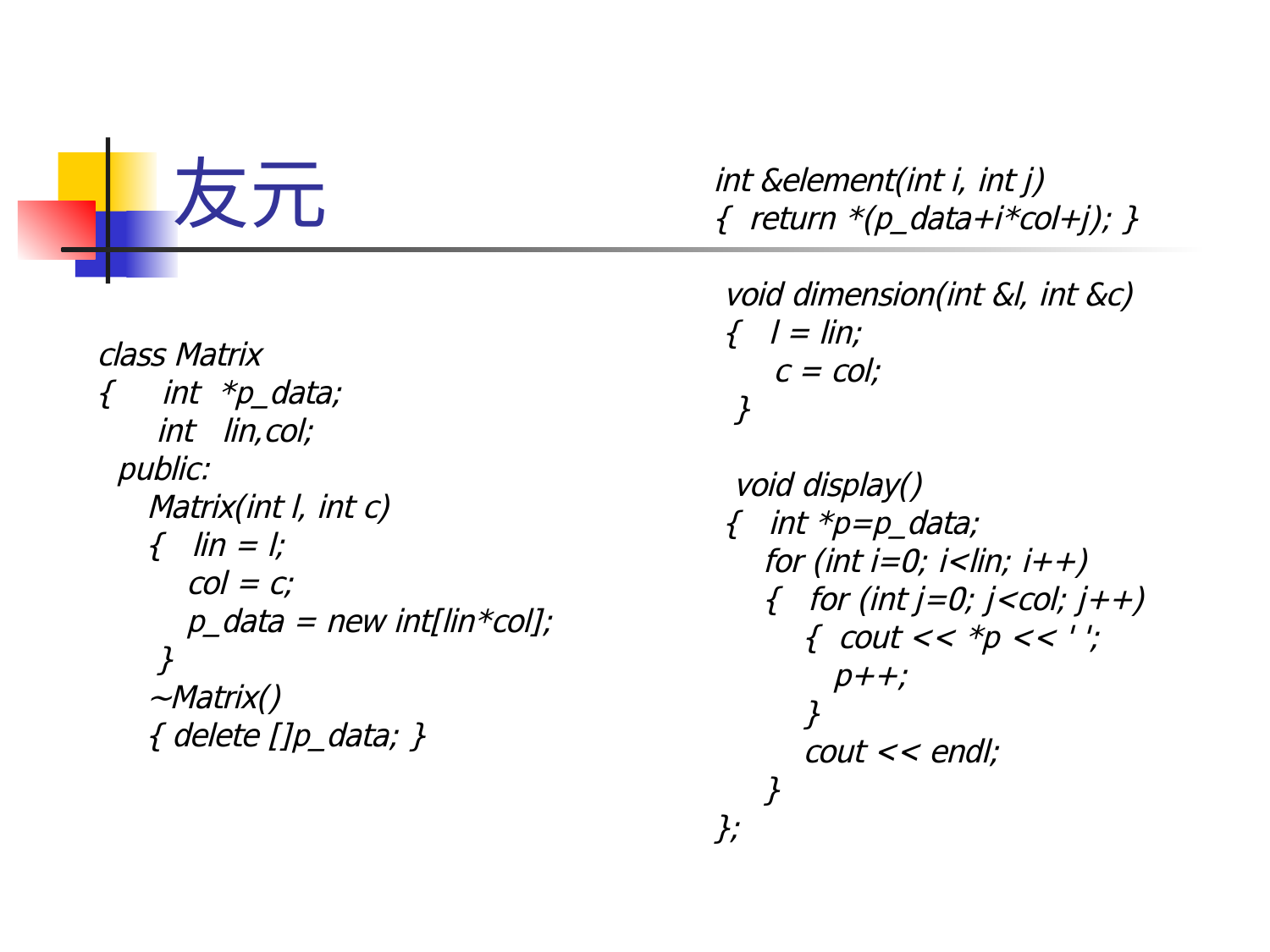

# 友元
int &element(int i, int j)
{  return *(p_data+i*col+j); }

 void dimension(int &l, int &c)
 {   l = lin;
      c = col;
  }

  void display()
 {   int *p=p_data;
     for (int i=0; i<lin; i++)
     {   for (int j=0; j<col; j++)
         {  cout << *p << ' ';
            p++;
         }
         cout << endl;
     }
};

class Matrix
{     int  *p_data;
      int   lin,col;
  public:
     Matrix(int l, int c)
     {   lin = l;
         col = c;
         p_data = new int[lin*col];
      }
     ~Matrix()
     { delete []p_data; }